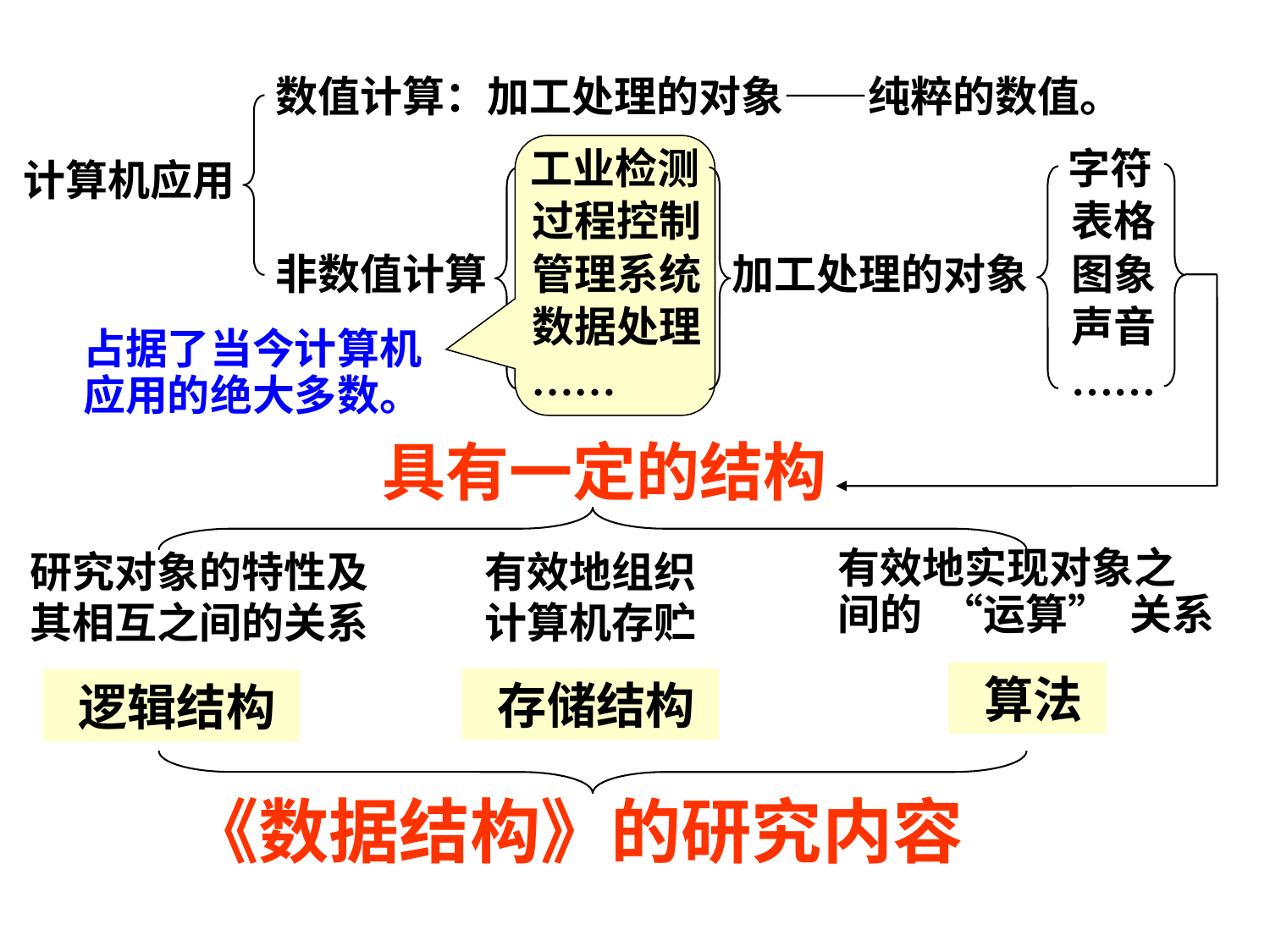

数值计算：加工处理的对象——纯粹的数值。

占据了当今计算机
应用的绝大多数。
工业检测
字符
表格
图象
声音
……
计算机应用

过程控制
非数值计算
管理系统
加工处理的对象

数据处理

……
具有一定的结构

研究对象的特性及
其相互之间的关系
有效地组织
计算机存贮
有效地实现对象之
间的  “运算”  关系
 算法
 存储结构
 逻辑结构
 《数据结构》的研究内容